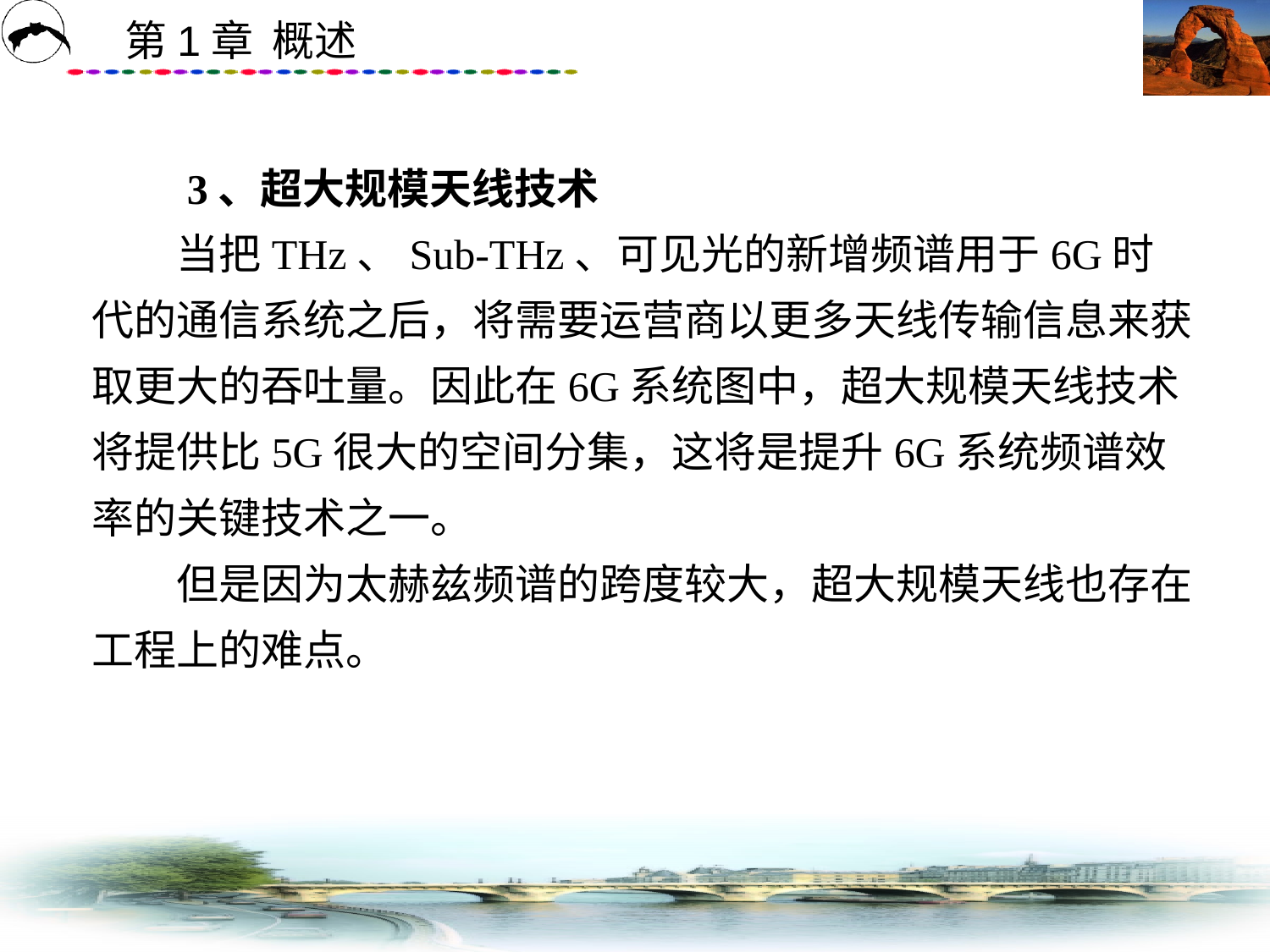

# 3、超大规模天线技术 　　当把THz、Sub-THz、可见光的新增频谱用于6G时代的通信系统之后，将需要运营商以更多天线传输信息来获取更大的吞吐量。因此在6G系统图中，超大规模天线技术将提供比5G很大的空间分集，这将是提升6G系统频谱效率的关键技术之一。 　　但是因为太赫兹频谱的跨度较大，超大规模天线也存在工程上的难点。